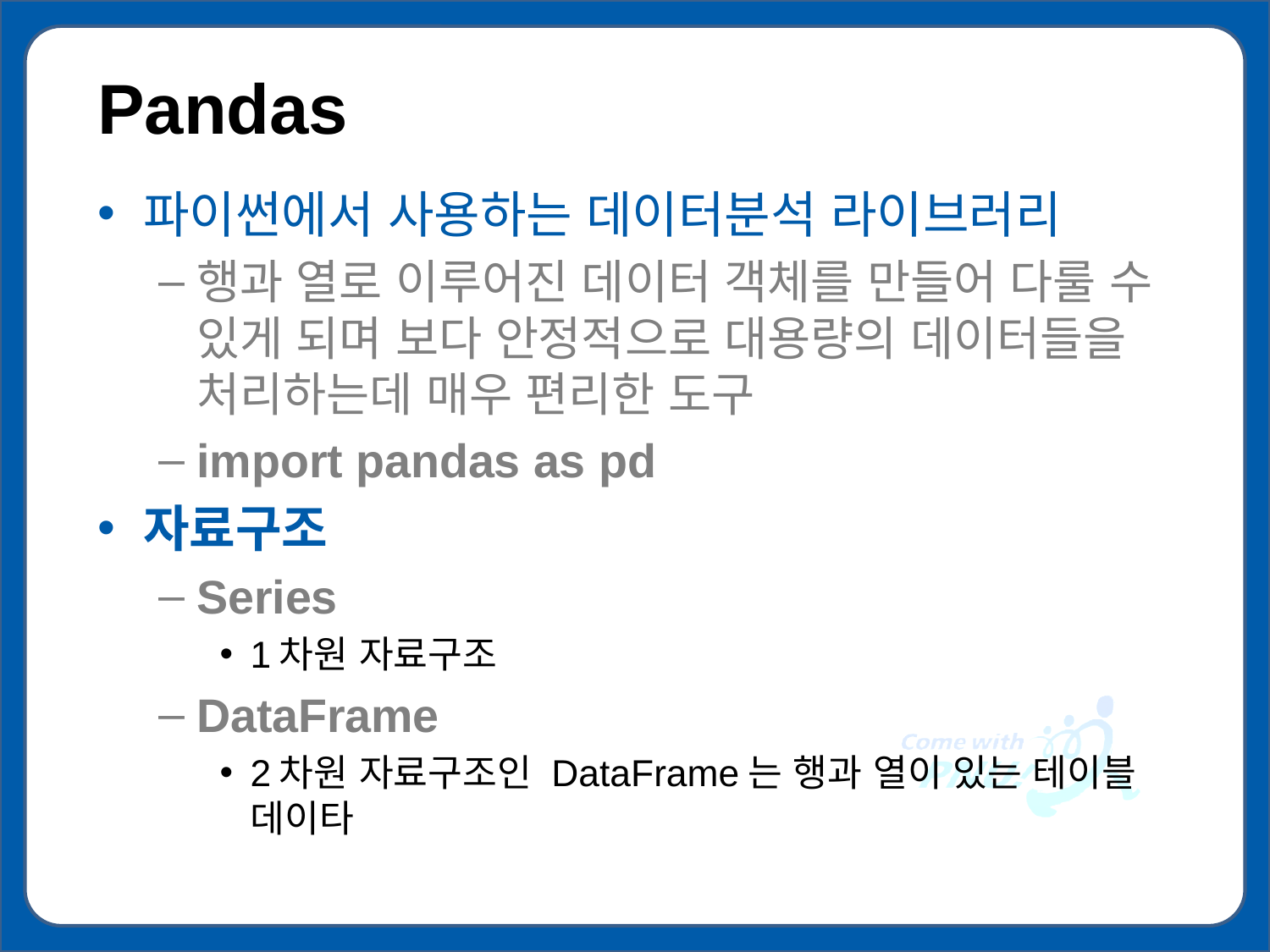

# Pandas
파이썬에서 사용하는 데이터분석 라이브러리
행과 열로 이루어진 데이터 객체를 만들어 다룰 수 있게 되며 보다 안정적으로 대용량의 데이터들을 처리하는데 매우 편리한 도구
import pandas as pd
자료구조
Series
1차원 자료구조
DataFrame
2차원 자료구조인 DataFrame는 행과 열이 있는 테이블 데이타